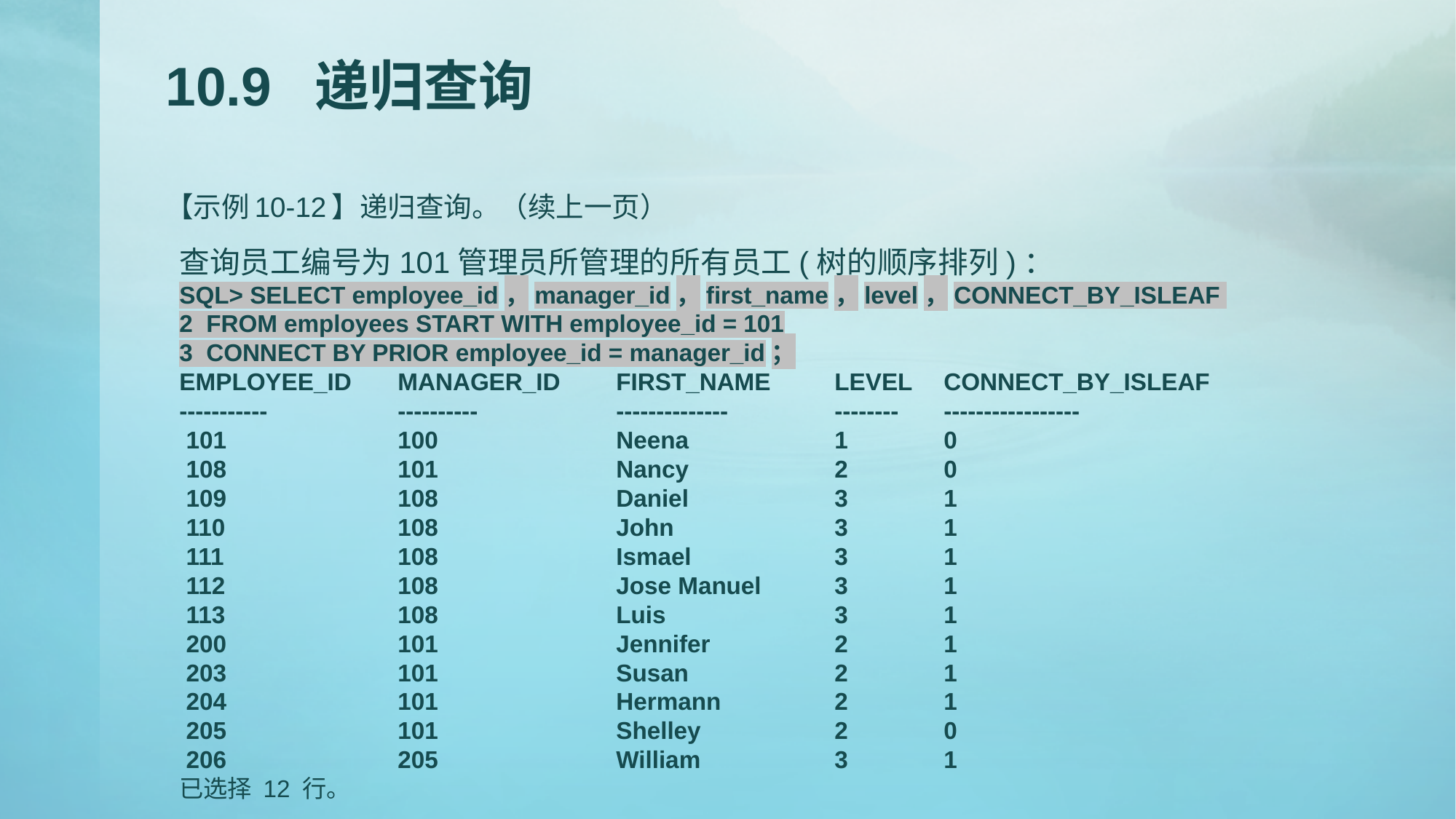

# 10.9  递归查询
【示例10-12】递归查询。（续上一页）
查询员工编号为101管理员所管理的所有员工(树的顺序排列)：
SQL> SELECT employee_id，manager_id，first_name，level，CONNECT_BY_ISLEAF
2  FROM employees START WITH employee_id = 101
3  CONNECT BY PRIOR employee_id = manager_id；
EMPLOYEE_ID	MANAGER_ID	FIRST_NAME	LEVEL	CONNECT_BY_ISLEAF
-----------		----------		--------------	--------	-----------------
 101		100		Neena		1	0
 108		101		Nancy		2	0
 109		108		Daniel		3	1
 110		108		John		3	1
 111		108		Ismael		3	1
 112		108		Jose Manuel	3	1
 113		108		Luis		3	1
 200		101		Jennifer		2	1
 203		101		Susan		2	1
 204		101		Hermann		2	1
 205		101		Shelley		2	0
 206		205		William		3	1
已选择 12 行。